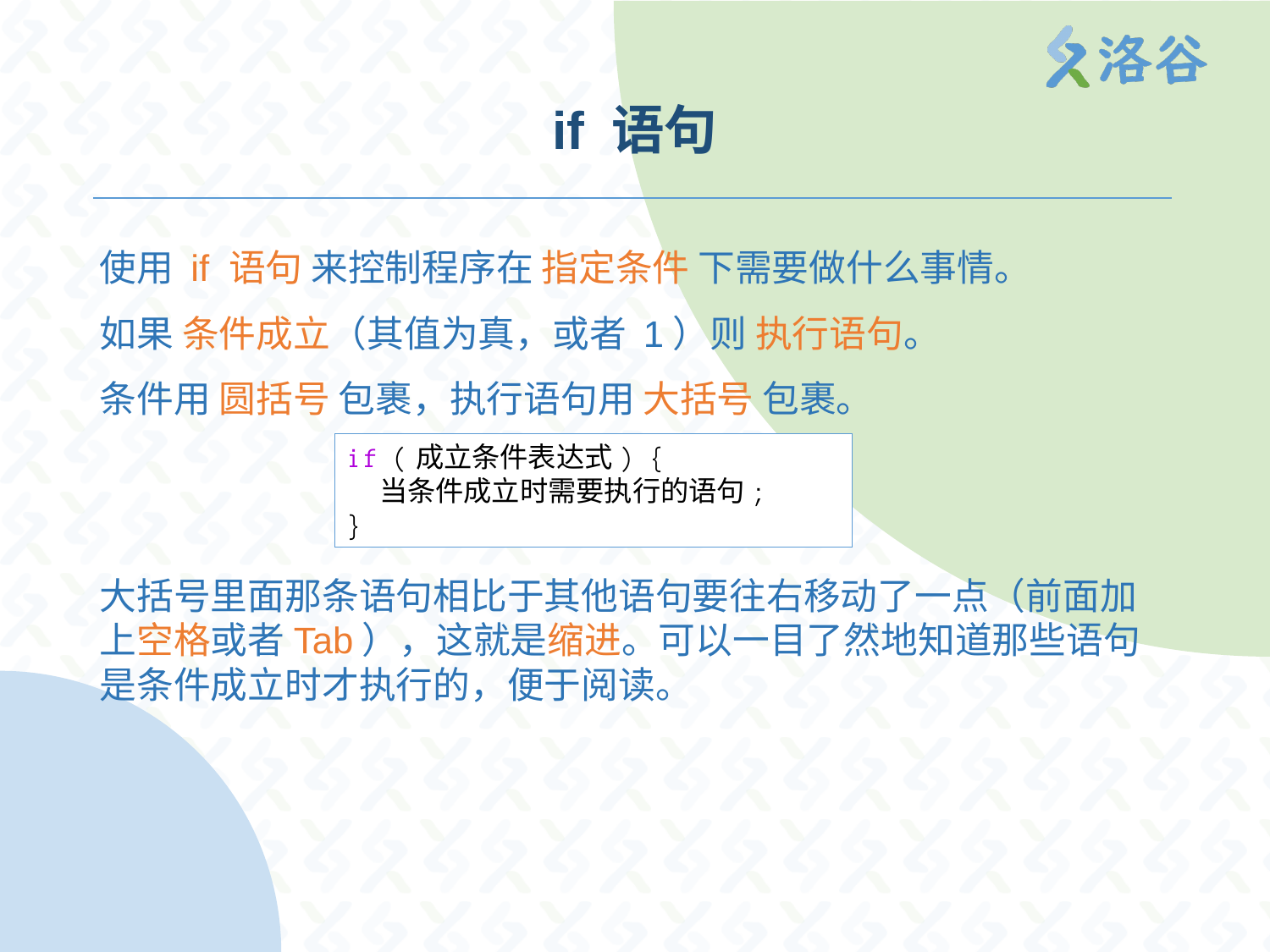

# if 语句
使用 if 语句 来控制程序在 指定条件 下需要做什么事情。
如果 条件成立（其值为真，或者 1）则 执行语句。
条件用 圆括号 包裹，执行语句用 大括号 包裹。

大括号里面那条语句相比于其他语句要往右移动了一点（前面加上空格或者Tab），这就是缩进。可以一目了然地知道那些语句是条件成立时才执行的，便于阅读。

if (成立条件表达式) {
    当条件成立时需要执行的语句;
}